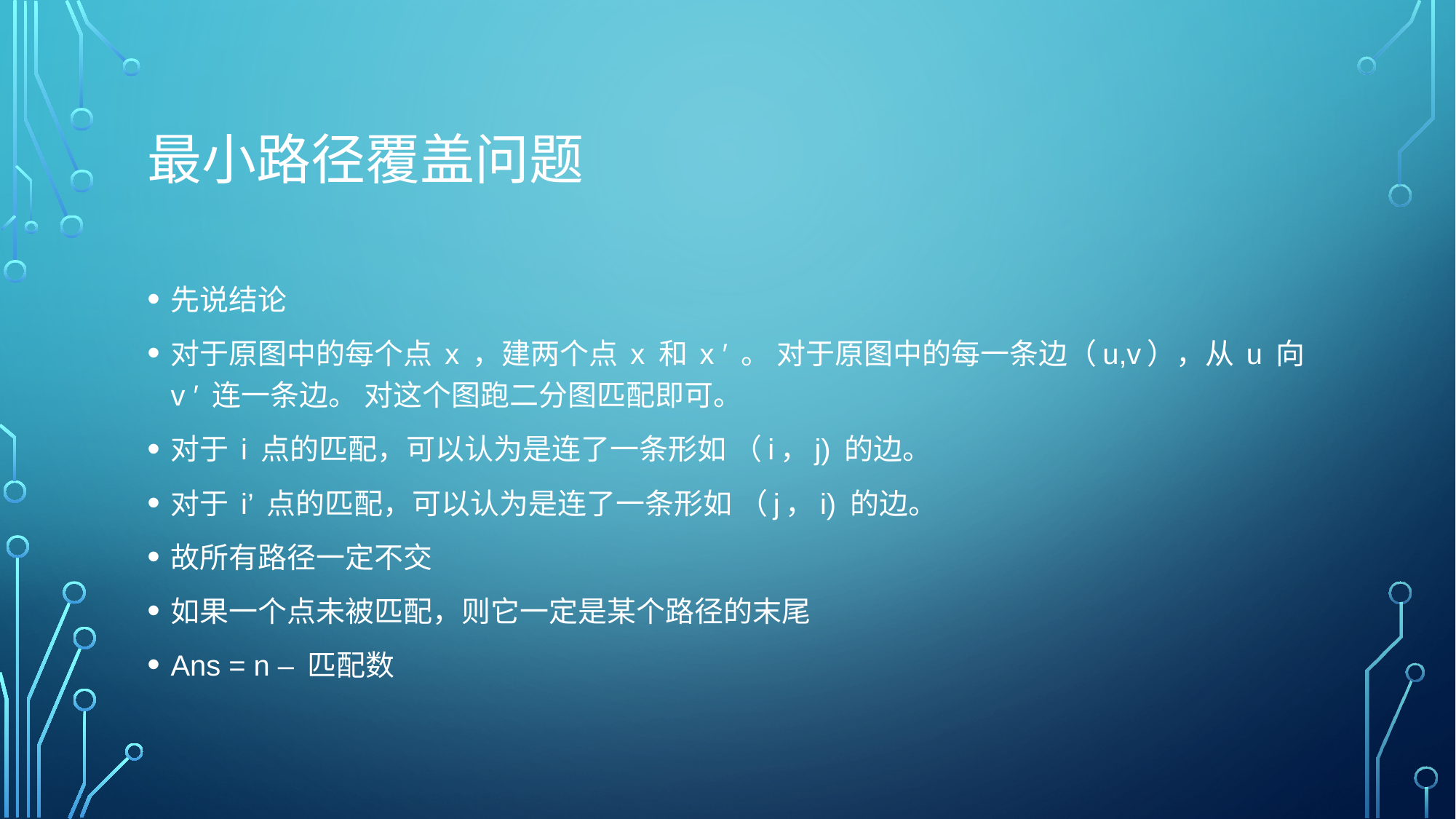

# 最小路径覆盖问题
先说结论
对于原图中的每个点 x ，建两个点 x 和 x ′ 。 对于原图中的每一条边（u,v），从 u 向 v ′ 连一条边。 对这个图跑二分图匹配即可。
对于 i 点的匹配，可以认为是连了一条形如 （i，j) 的边。
对于 i’ 点的匹配，可以认为是连了一条形如 （j，i) 的边。
故所有路径一定不交
如果一个点未被匹配，则它一定是某个路径的末尾
Ans = n – 匹配数